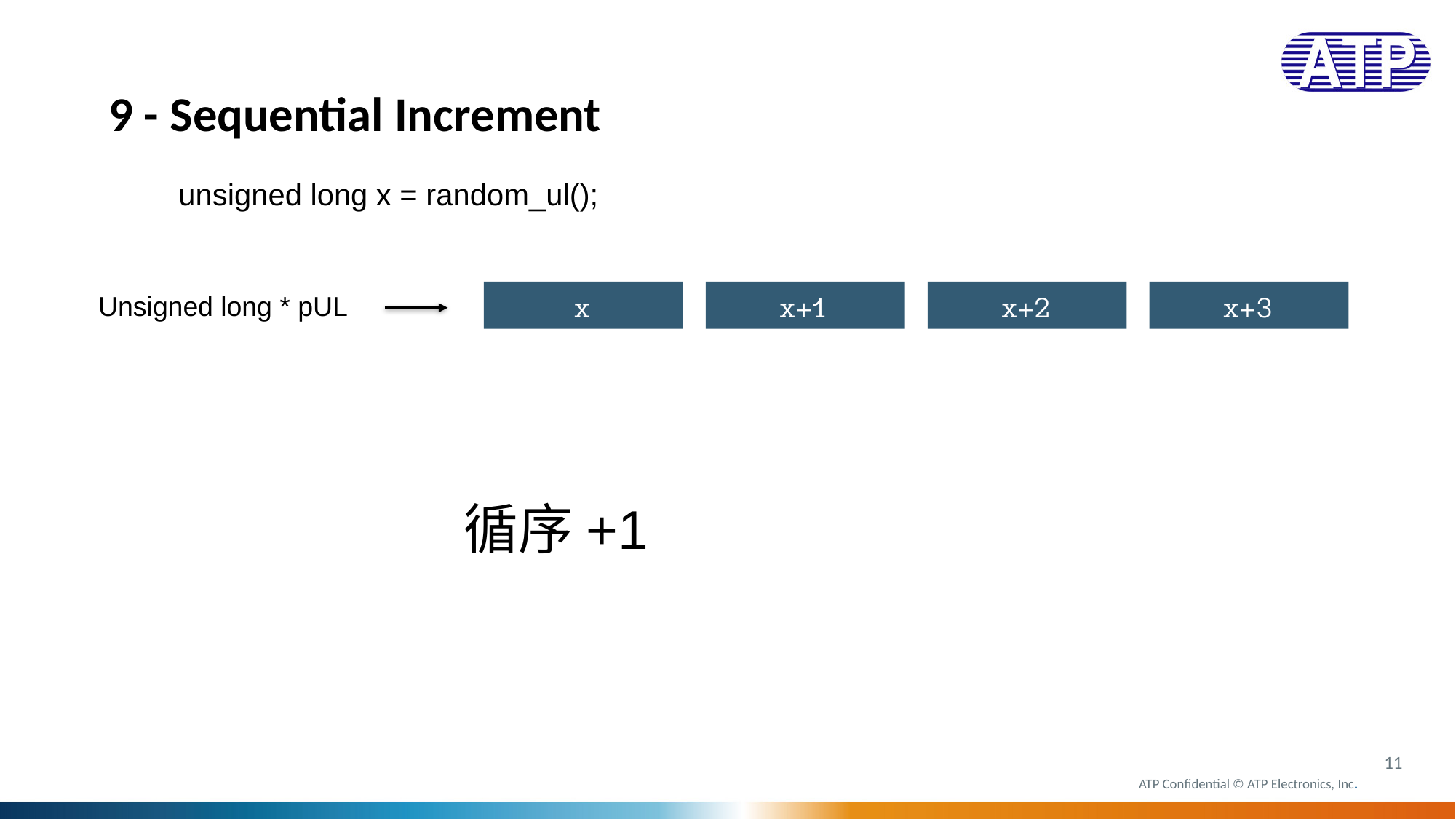

9 - Sequential Increment
unsigned long x = random_ul();
x
x+1
x+2
x+3
Unsigned long * pUL
循序+1